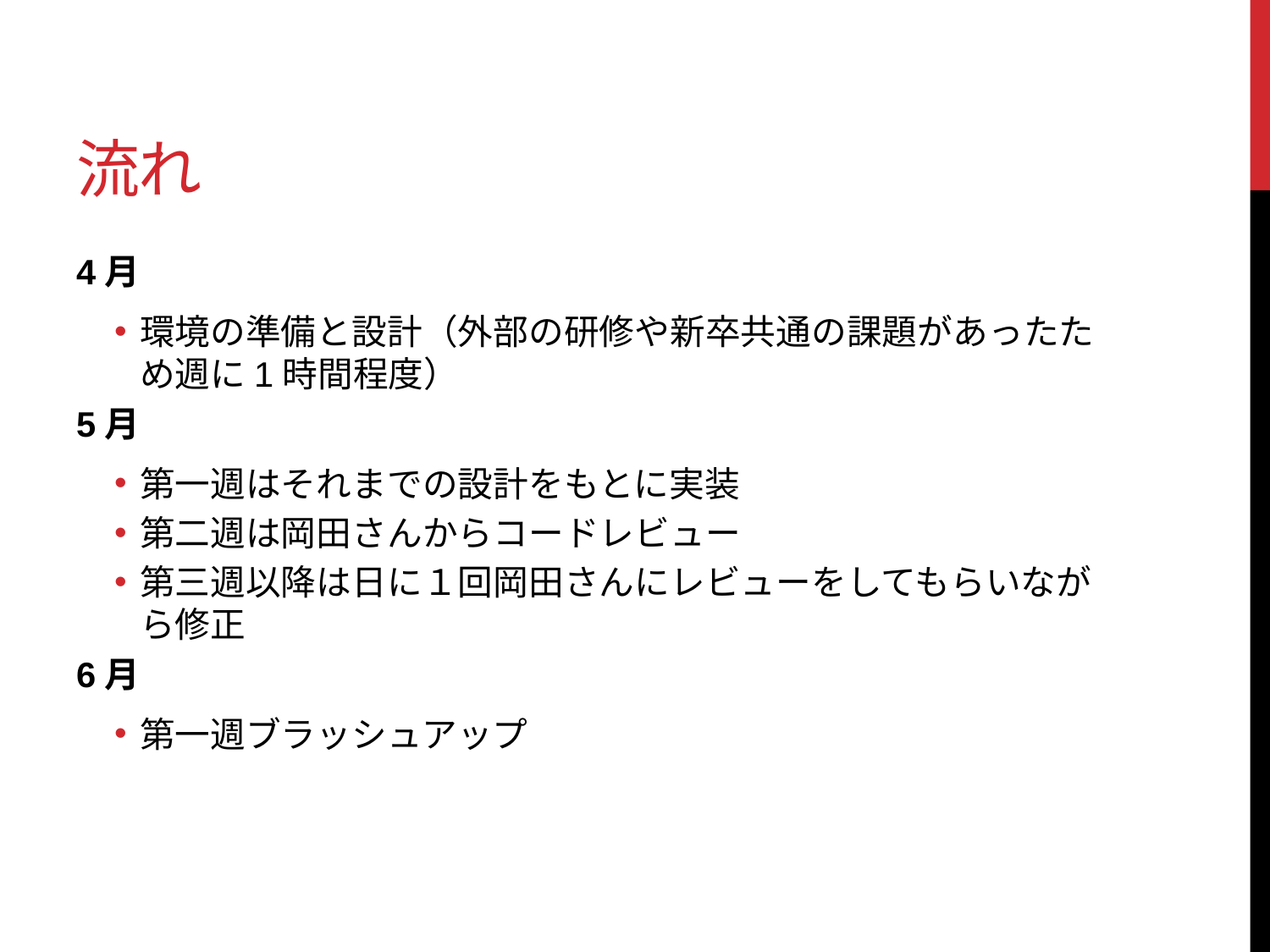

# 流れ
4月
環境の準備と設計（外部の研修や新卒共通の課題があったため週に1時間程度）
5月
第一週はそれまでの設計をもとに実装
第二週は岡田さんからコードレビュー
第三週以降は日に１回岡田さんにレビューをしてもらいながら修正
6月
第一週ブラッシュアップ